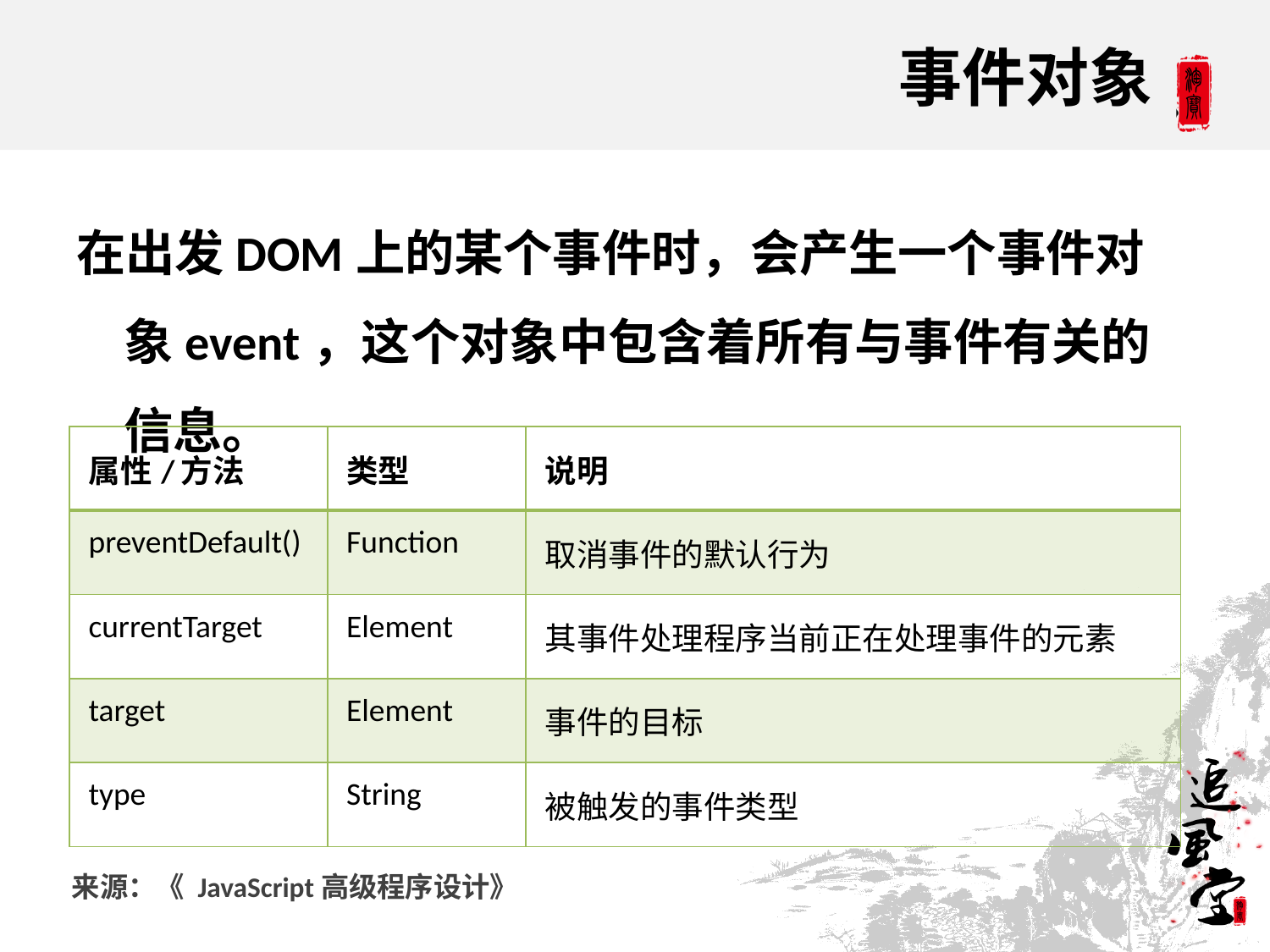

# 事件对象
在出发DOM上的某个事件时，会产生一个事件对象event，这个对象中包含着所有与事件有关的信息。
| 属性/方法 | 类型 | 说明 |
| --- | --- | --- |
| preventDefault() | Function | 取消事件的默认行为 |
| currentTarget | Element | 其事件处理程序当前正在处理事件的元素 |
| target | Element | 事件的目标 |
| type | String | 被触发的事件类型 |
来源：《 JavaScript高级程序设计》